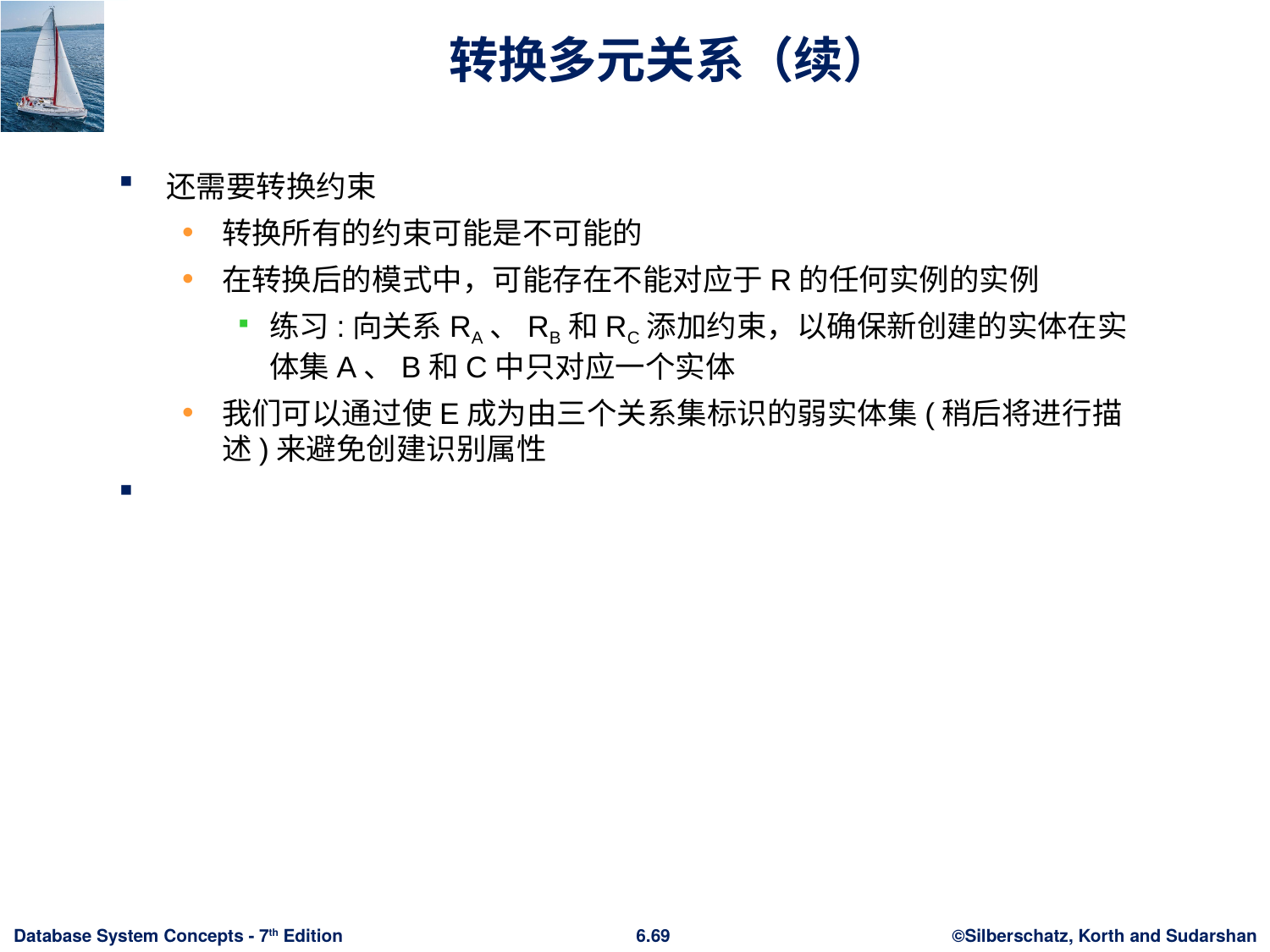

转换多元关系（续）
还需要转换约束
转换所有的约束可能是不可能的
在转换后的模式中，可能存在不能对应于R的任何实例的实例
练习:向关系RA、RB和RC添加约束，以确保新创建的实体在实体集A、B和C中只对应一个实体
我们可以通过使E成为由三个关系集标识的弱实体集(稍后将进行描述)来避免创建识别属性